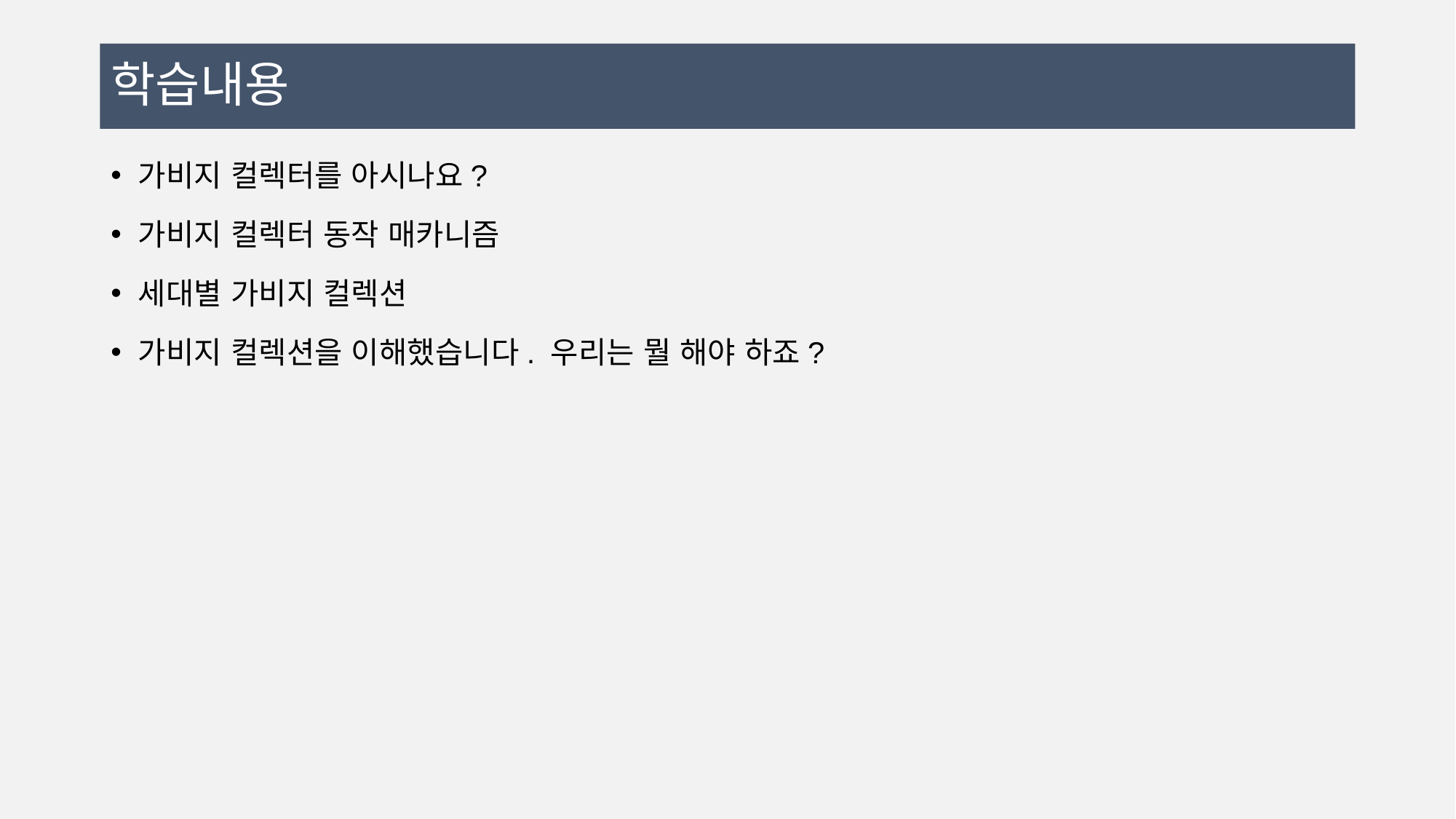

# 학습내용
가비지 컬렉터를 아시나요?
가비지 컬렉터 동작 매카니즘
세대별 가비지 컬렉션
가비지 컬렉션을 이해했습니다. 우리는 뭘 해야 하죠?